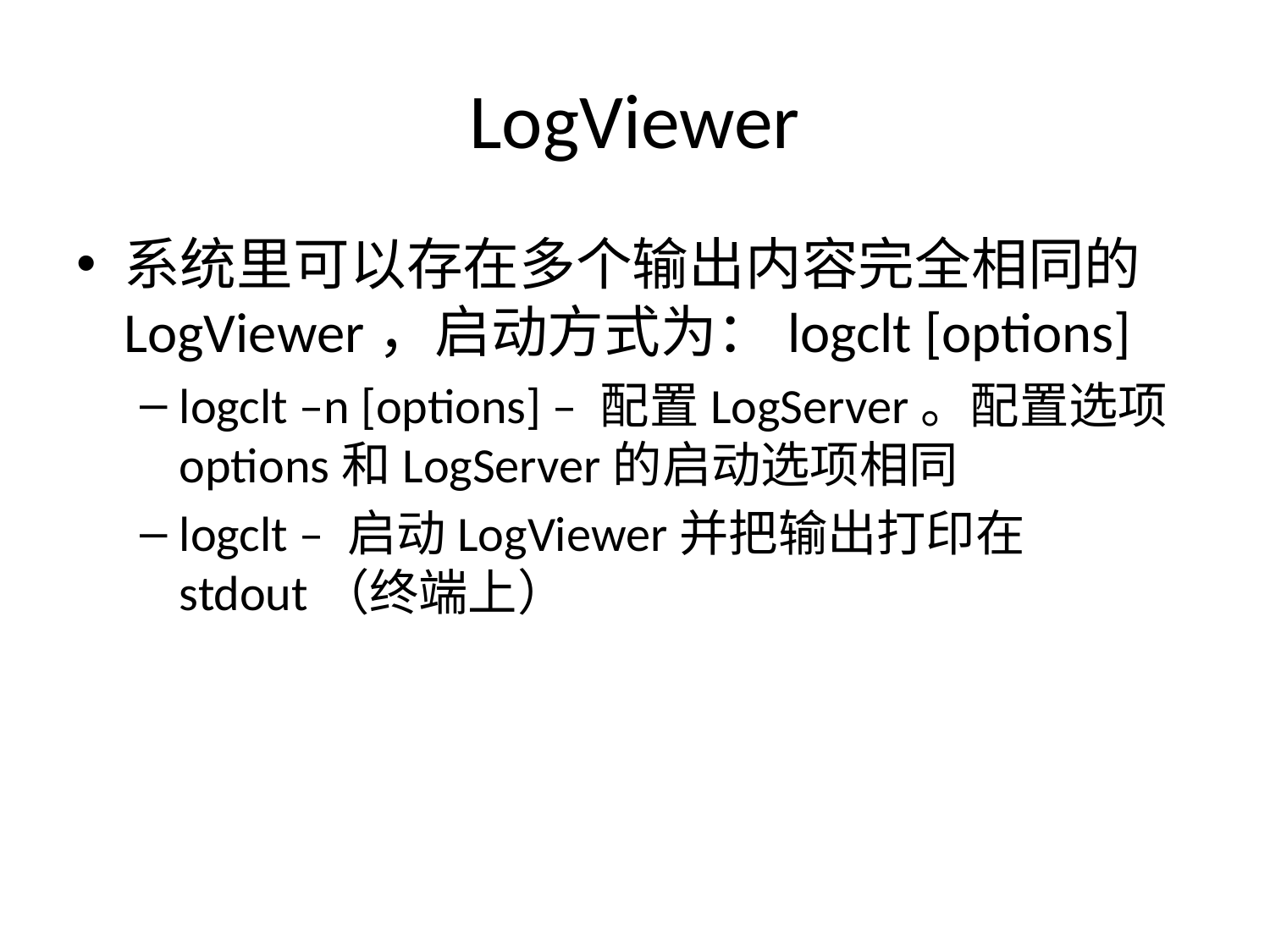

# LogViewer
系统里可以存在多个输出内容完全相同的LogViewer，启动方式为：logclt [options]
logclt –n [options] – 配置LogServer。配置选项options和LogServer的启动选项相同
logclt – 启动LogViewer并把输出打印在stdout（终端上）